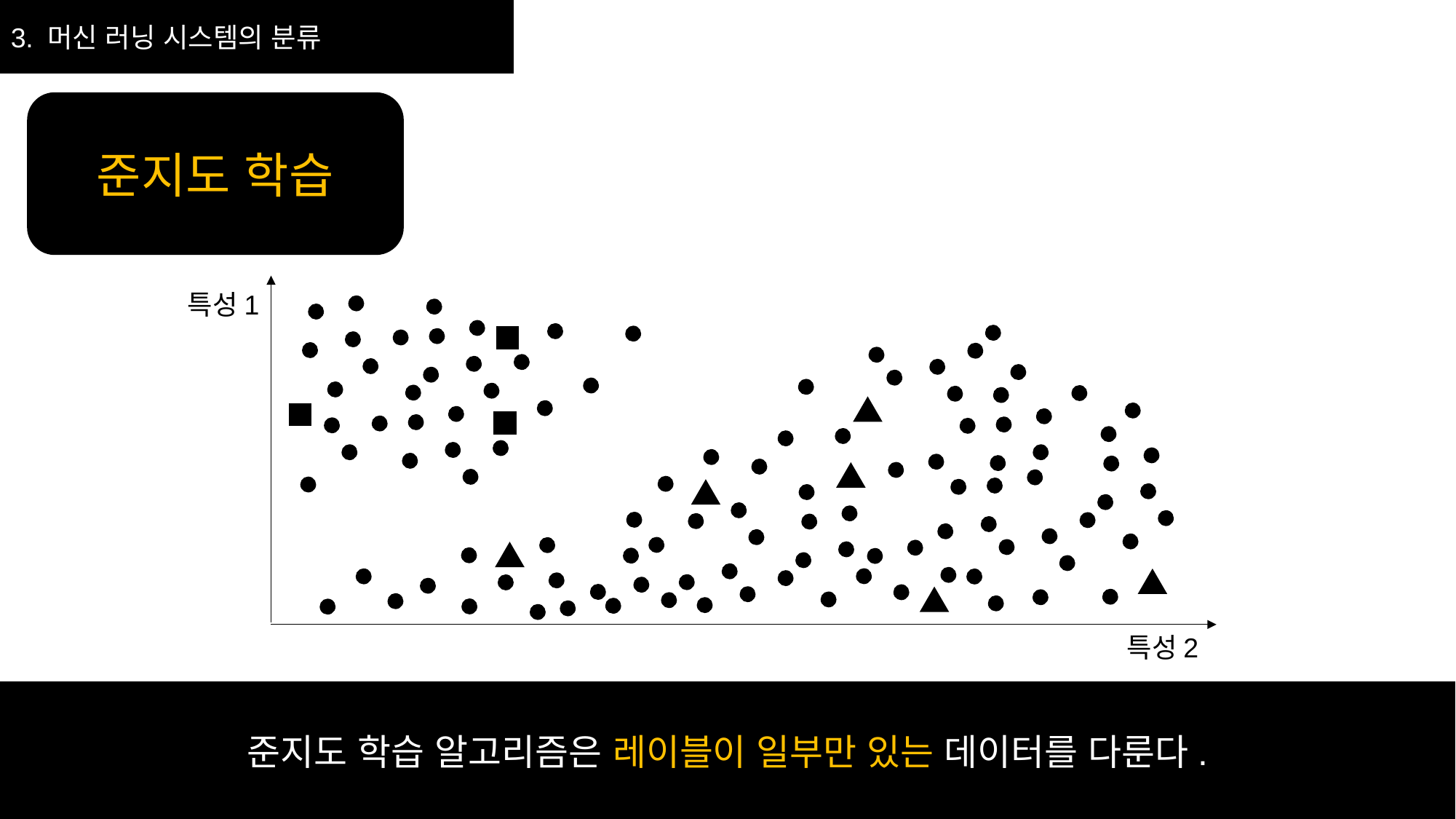

3. 머신 러닝 시스템의 분류
준지도 학습
특성1

특성2
준지도 학습 알고리즘은 레이블이 일부만 있는 데이터를 다룬다.